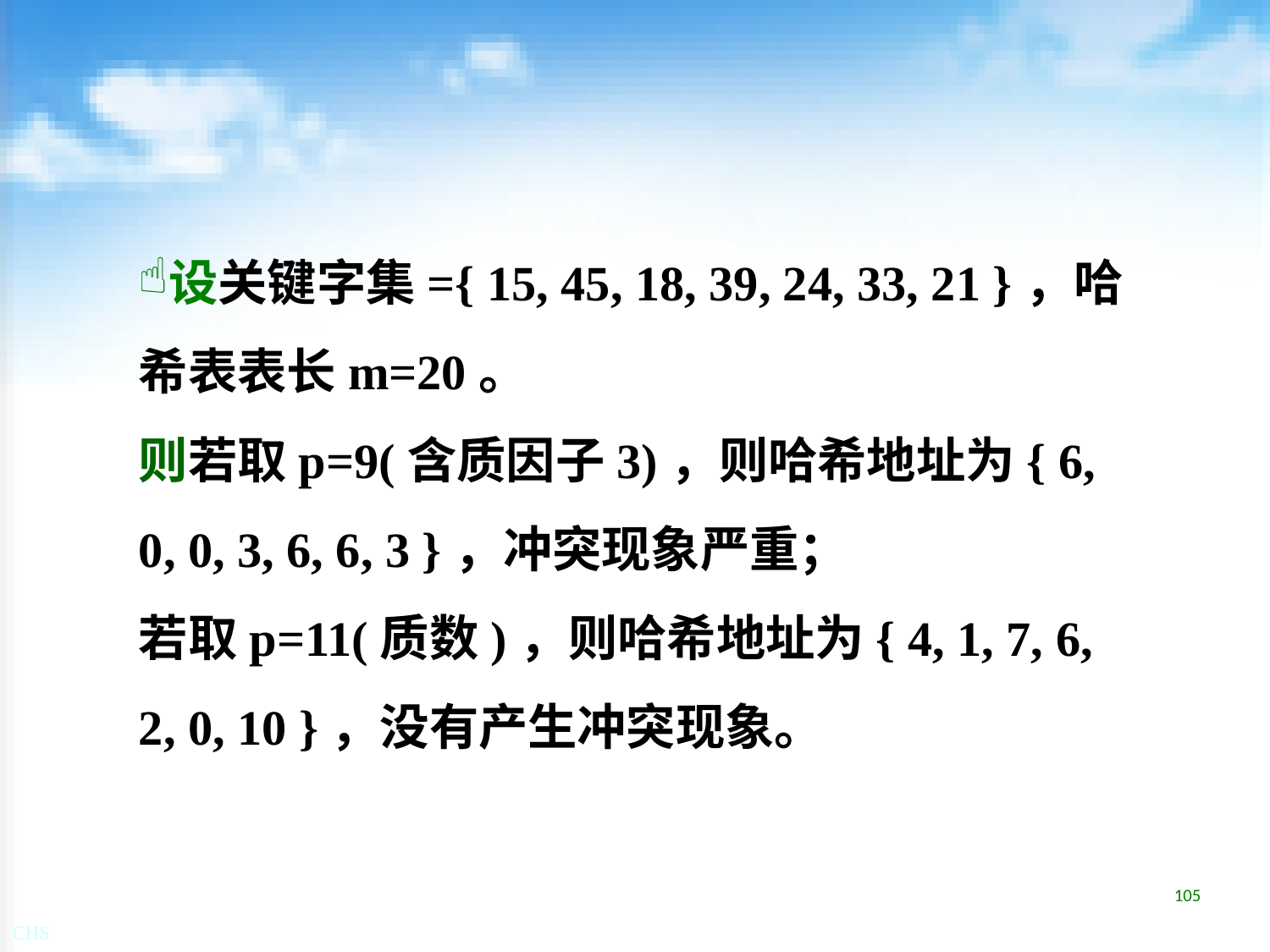

设关键字集={ 15, 45, 18, 39, 24, 33, 21 }，哈希表表长m=20。
则若取p=9(含质因子3)，则哈希地址为{ 6, 0, 0, 3, 6, 6, 3 }，冲突现象严重；
若取p=11(质数)，则哈希地址为{ 4, 1, 7, 6, 2, 0, 10 }，没有产生冲突现象。
105